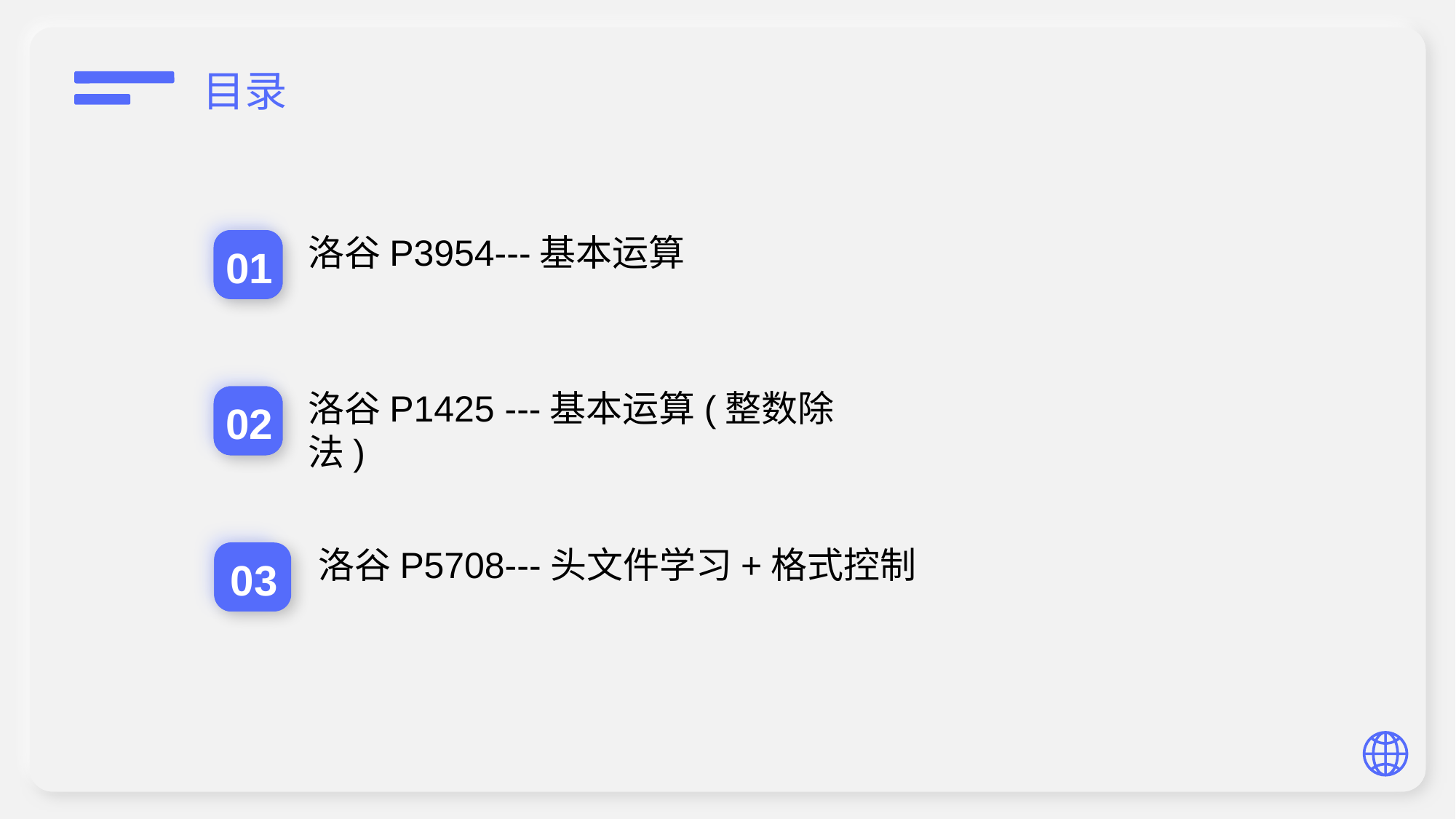

目录

洛谷P3954---基本运算

01
洛谷P1425 ---基本运算(整数除法)

02
洛谷P5708---头文件学习+格式控制

03